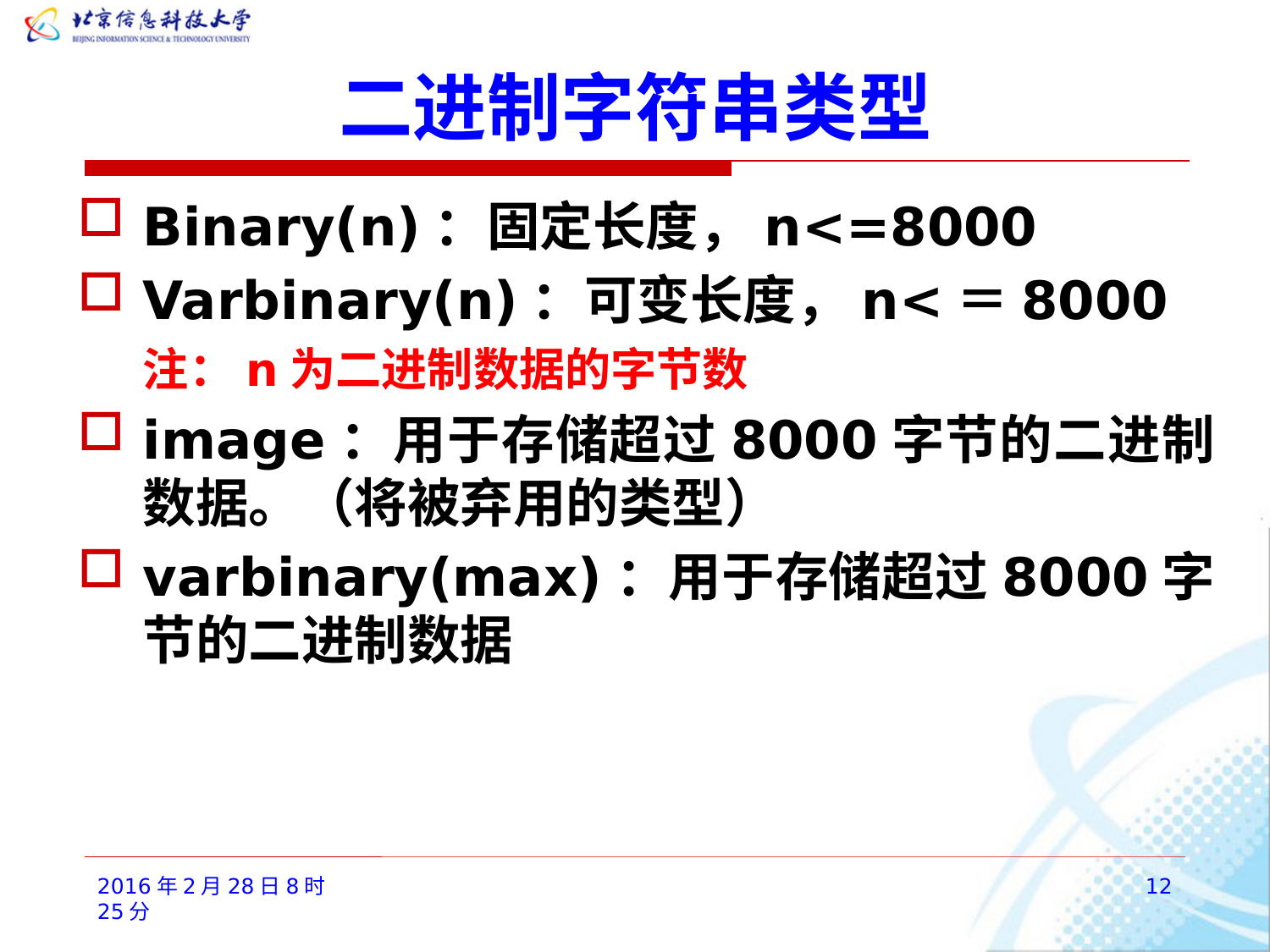

# 二进制字符串类型
Binary(n)：固定长度，n<=8000
Varbinary(n)：可变长度，n<＝8000
注：n为二进制数据的字节数
image：用于存储超过8000字节的二进制数据。（将被弃用的类型）
varbinary(max)：用于存储超过8000字节的二进制数据
2016年2月28日8时25分
12